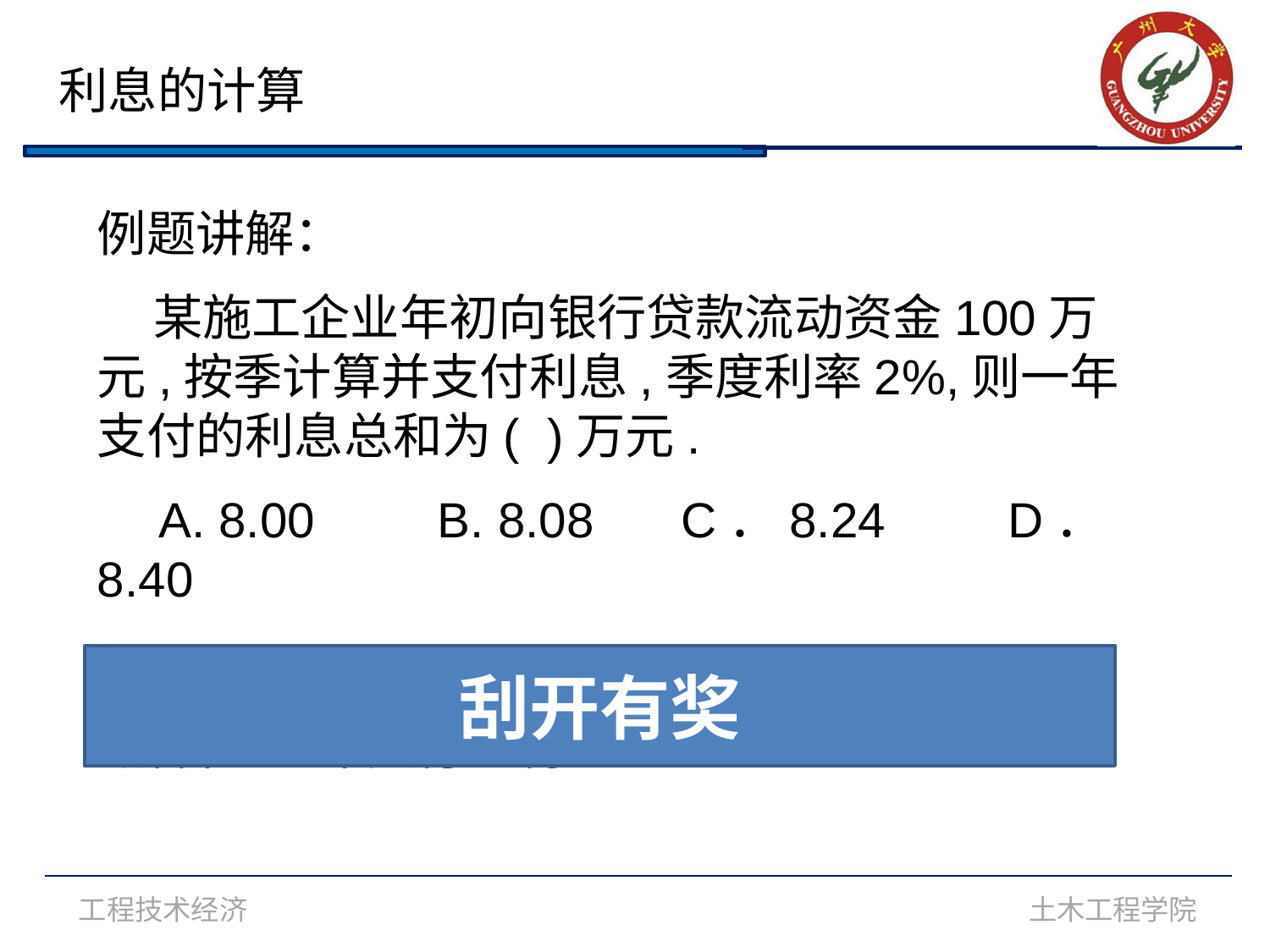

利息的计算
例题讲解：
    某施工企业年初向银行贷款流动资金100万元,按季计算并支付利息,季度利率2%,则一年支付的利息总和为(  )万元.
　A. 8.00　　B. 8.08 　C．8.24　　D．8.40

 解析：一年支付的利息=100×2% ×4 = 8

刮开有奖